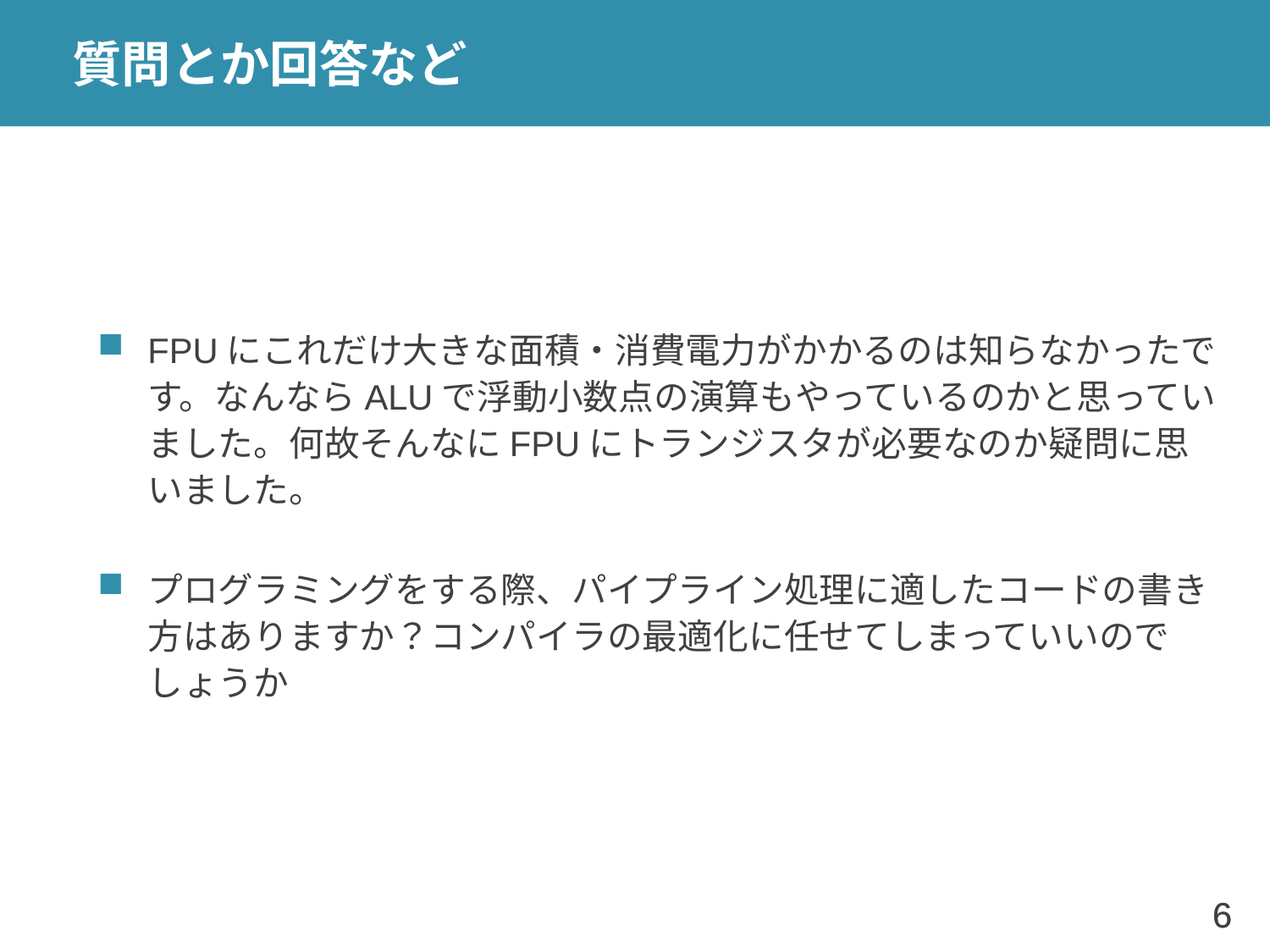

# 質問とか回答など
FPUにこれだけ大きな面積・消費電力がかかるのは知らなかったです。なんならALUで浮動小数点の演算もやっているのかと思っていました。何故そんなにFPUにトランジスタが必要なのか疑問に思いました。
プログラミングをする際、パイプライン処理に適したコードの書き方はありますか？コンパイラの最適化に任せてしまっていいのでしょうか